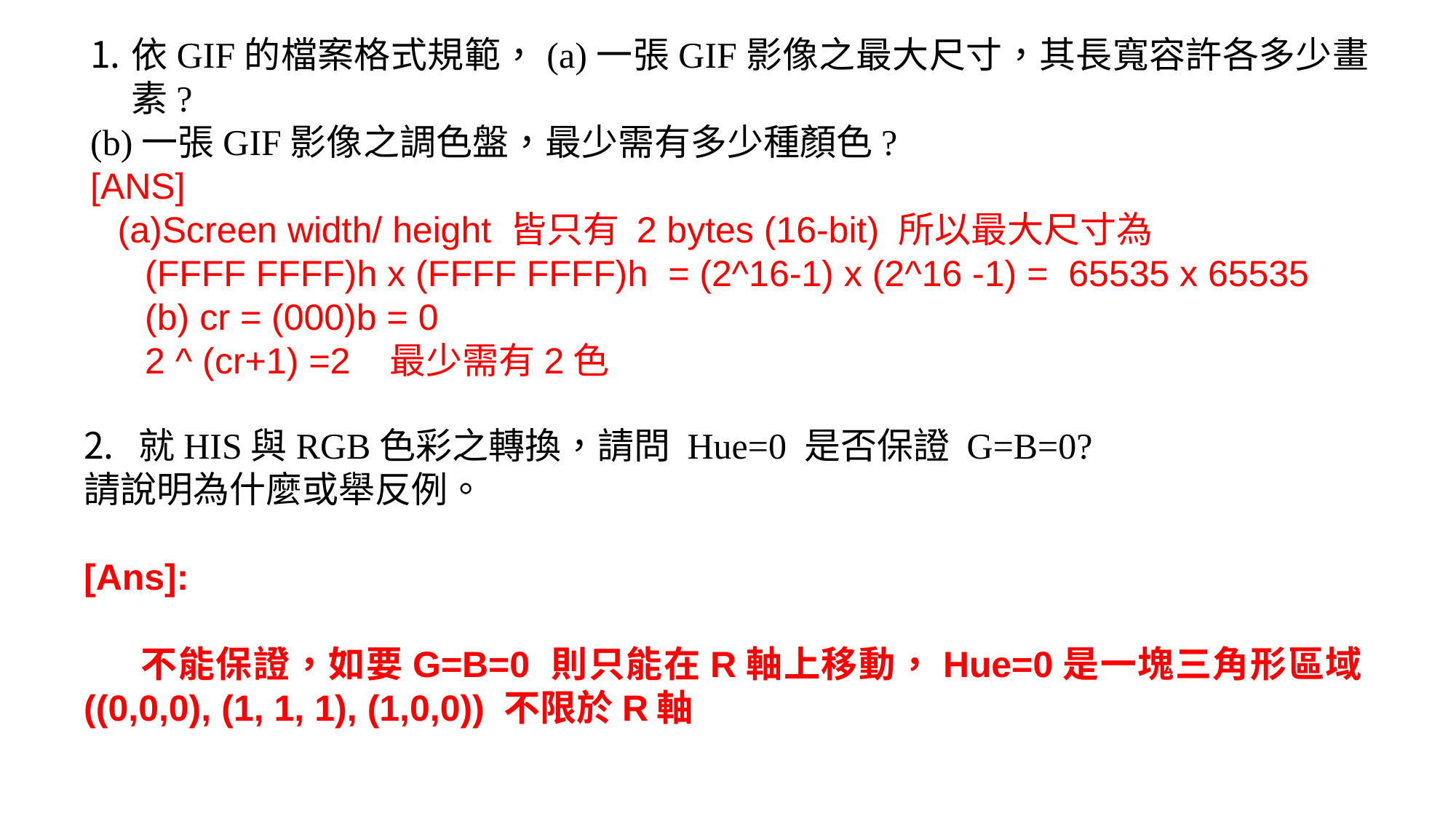

依GIF的檔案格式規範，(a)一張GIF影像之最大尺寸，其長寬容許各多少畫素?
(b)一張GIF影像之調色盤，最少需有多少種顏色?
[ANS]
(a)Screen width/ height 皆只有 2 bytes (16-bit) 所以最大尺寸為
(FFFF FFFF)h x (FFFF FFFF)h  = (2^16-1) x (2^16 -1) =  65535 x 65535
(b) cr = (000)b = 0
2 ^ (cr+1) =2   最少需有2色
就HIS與RGB色彩之轉換，請問 Hue=0 是否保證 G=B=0?
請說明為什麼或舉反例。

[Ans]:

     不能保證，如要G=B=0 則只能在R軸上移動，Hue=0是一塊三角形區域 ((0,0,0), (1, 1, 1), (1,0,0)) 不限於R軸